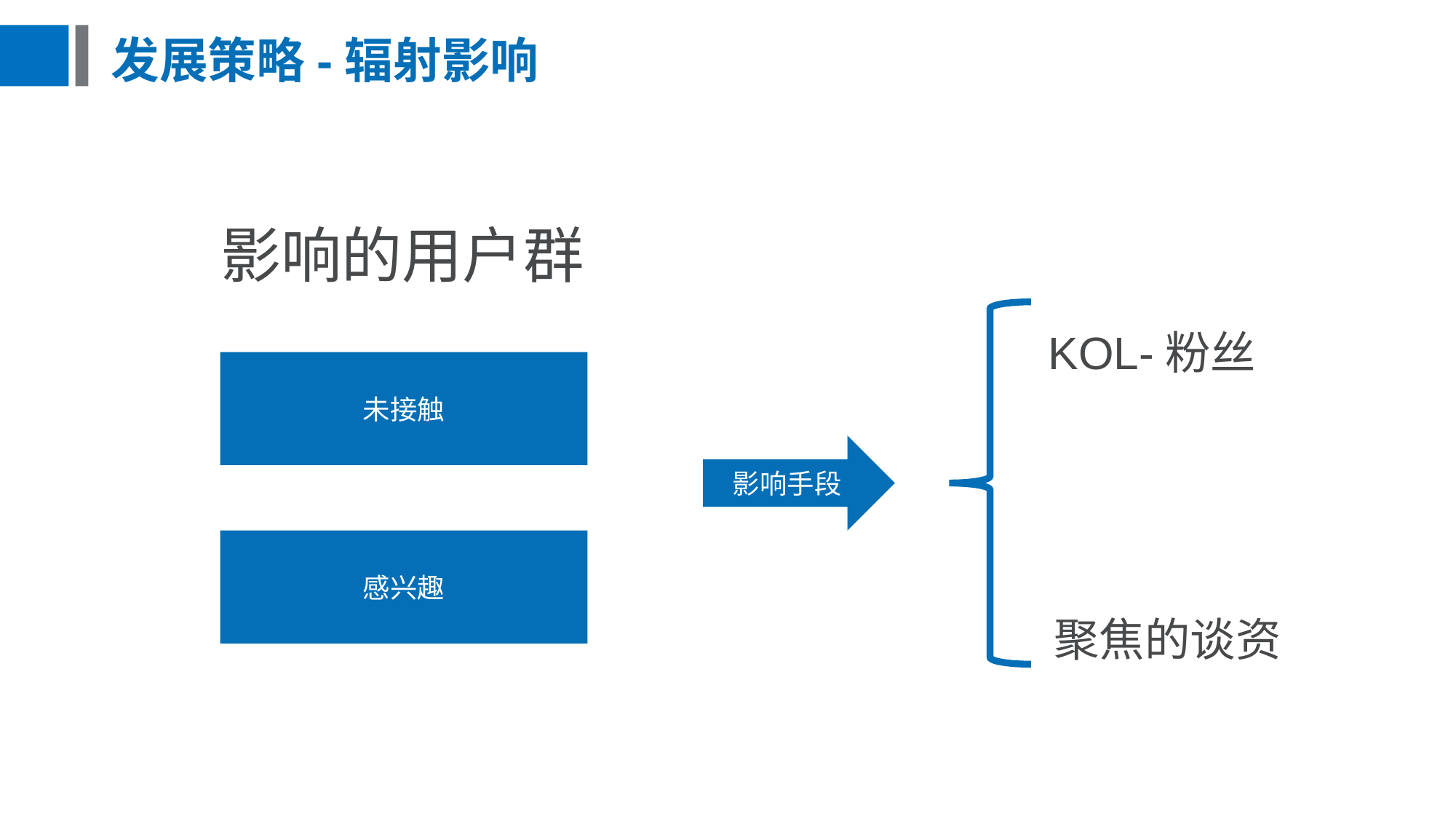

# 发展策略-辐射影响
影响的用户群

KOL-粉丝
未接触
影响手段
感兴趣
聚焦的谈资